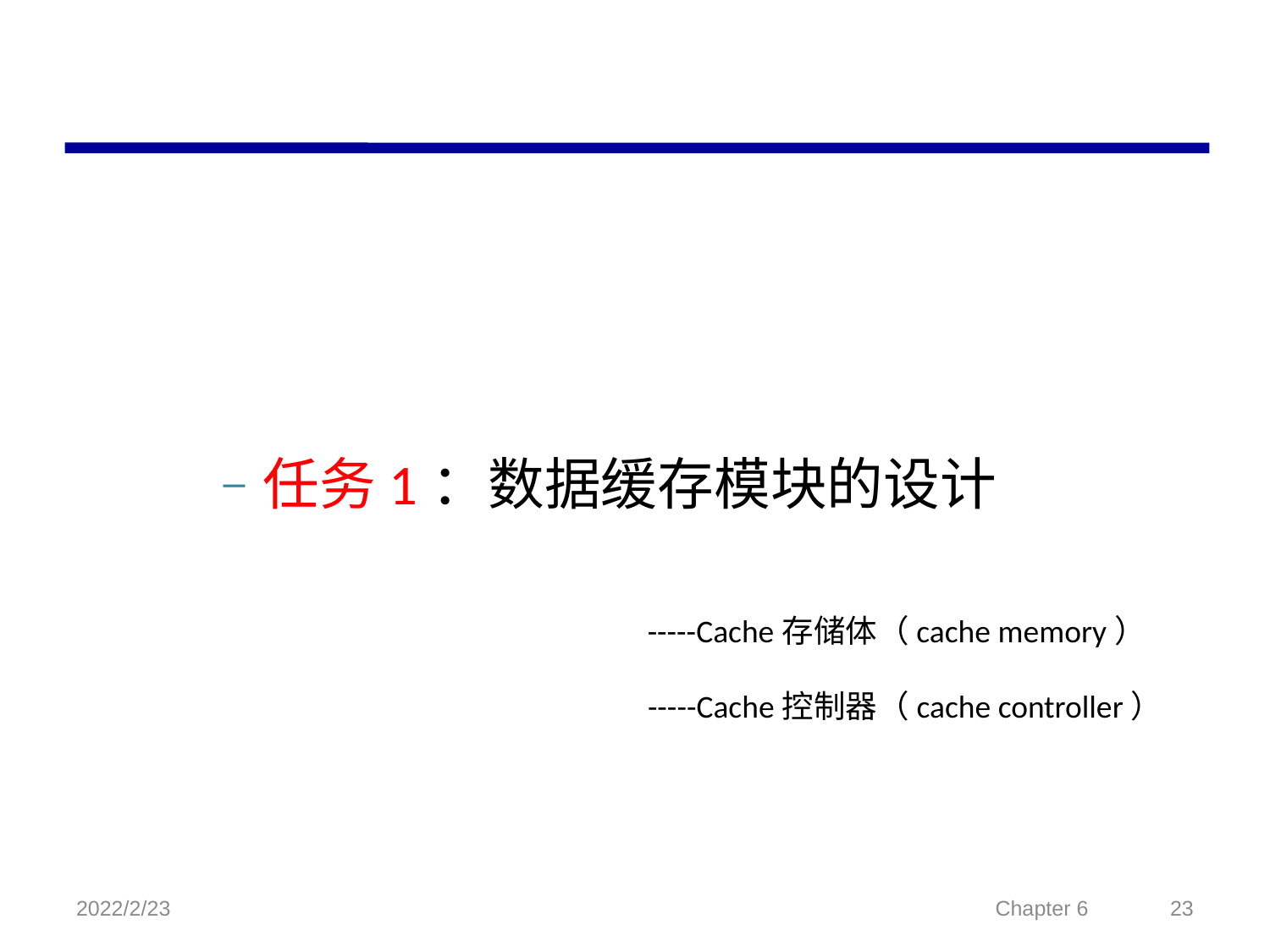

任务1：数据缓存模块的设计

-----Cache存储体（cache memory）
-----Cache控制器（cache controller）
2022/2/23
Chapter 6
23